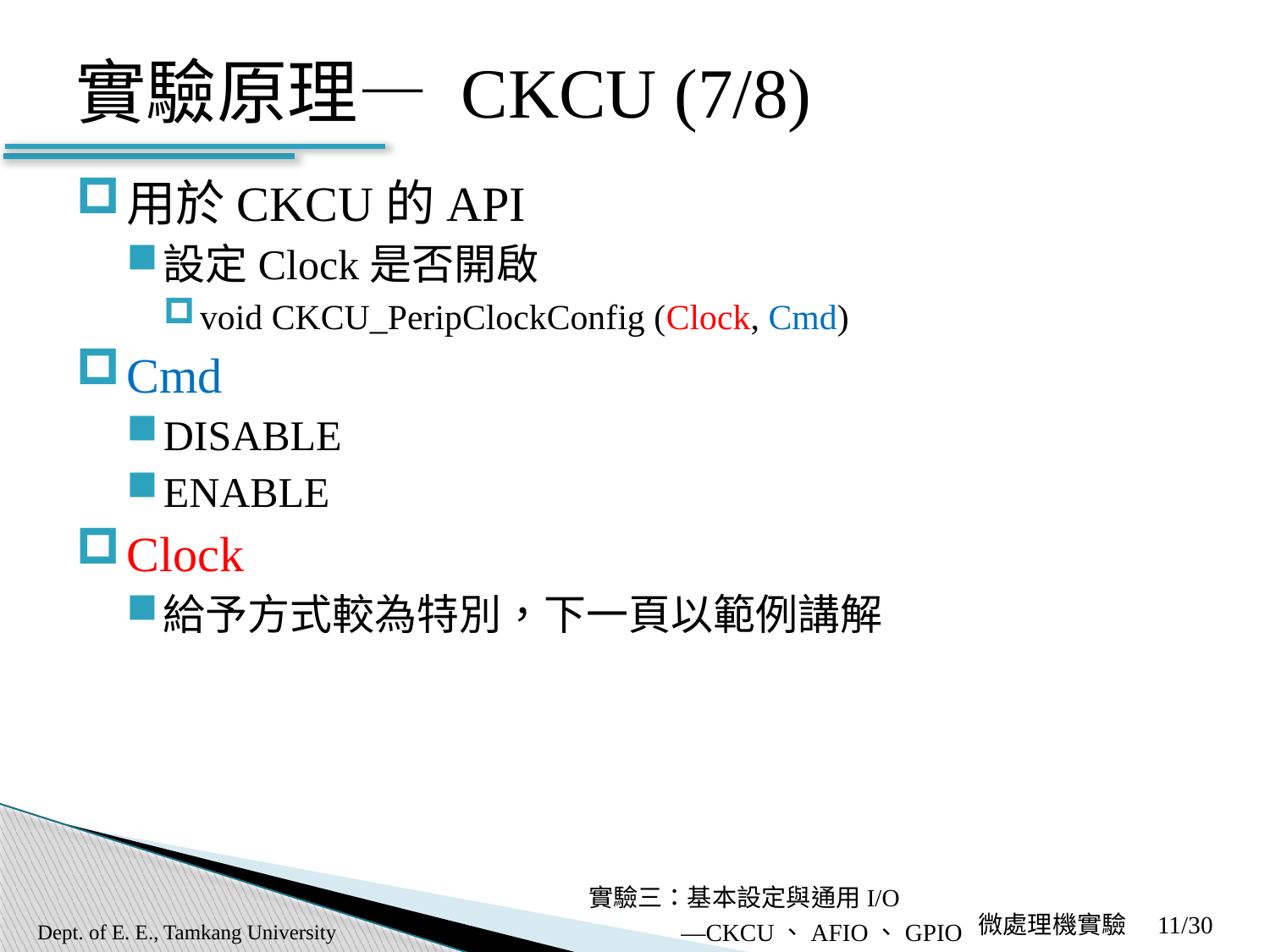

# 實驗原理— CKCU (7/8)
用於CKCU的API
設定Clock是否開啟
void CKCU_PeripClockConfig (Clock, Cmd)
Cmd
DISABLE
ENABLE
Clock
給予方式較為特別，下一頁以範例講解